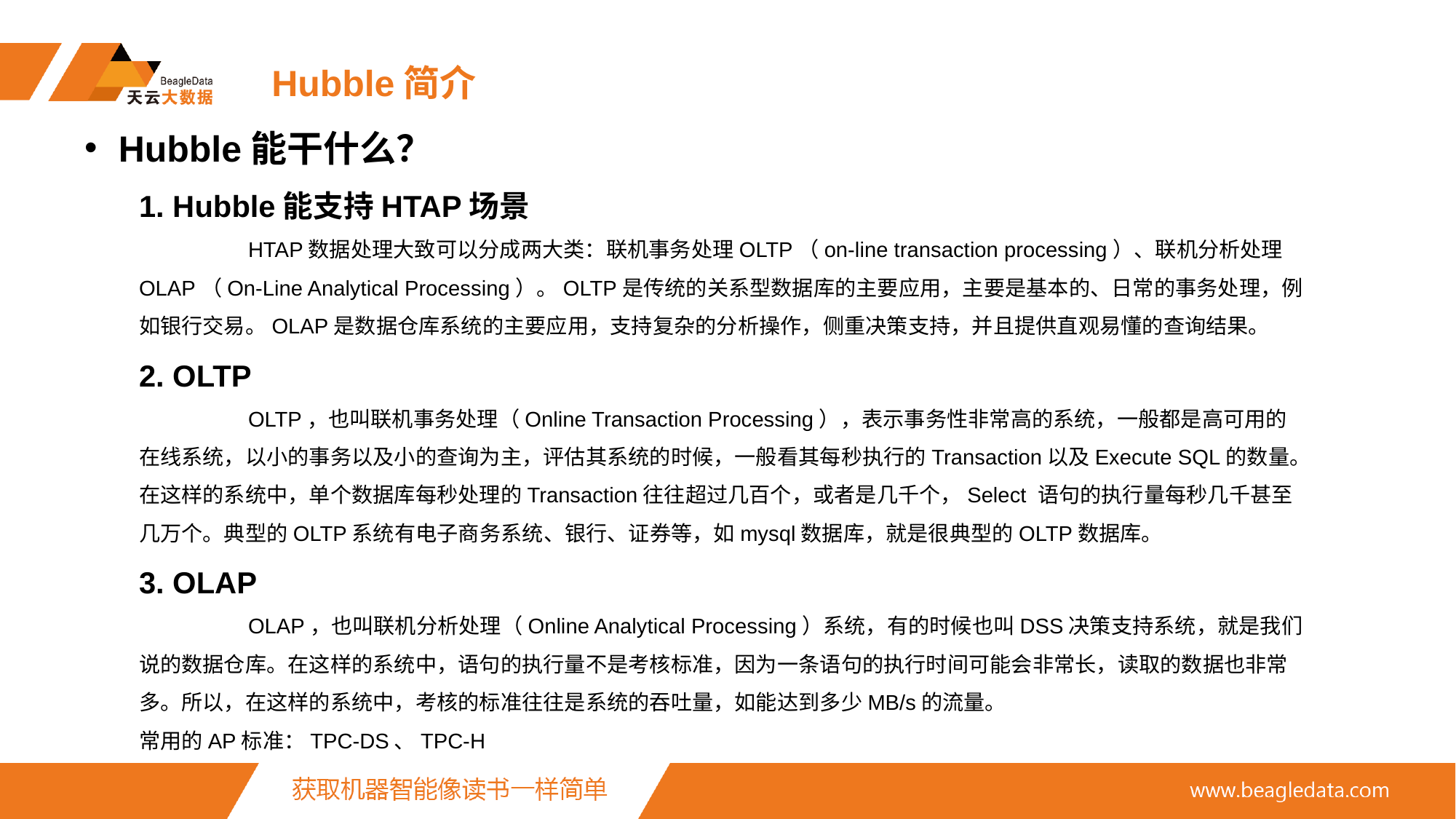

# Hubble简介
Hubble能干什么？
1. Hubble能支持HTAP场景
	HTAP数据处理大致可以分成两大类：联机事务处理OLTP（on-line transaction processing）、联机分析处理OLAP（On-Line Analytical Processing）。OLTP是传统的关系型数据库的主要应用，主要是基本的、日常的事务处理，例如银行交易。OLAP是数据仓库系统的主要应用，支持复杂的分析操作，侧重决策支持，并且提供直观易懂的查询结果。
2. OLTP
	OLTP，也叫联机事务处理（Online Transaction Processing），表示事务性非常高的系统，一般都是高可用的在线系统，以小的事务以及小的查询为主，评估其系统的时候，一般看其每秒执行的Transaction以及Execute SQL的数量。在这样的系统中，单个数据库每秒处理的Transaction往往超过几百个，或者是几千个，Select 语句的执行量每秒几千甚至几万个。典型的OLTP系统有电子商务系统、银行、证券等，如mysql数据库，就是很典型的OLTP数据库。
3. OLAP
	OLAP，也叫联机分析处理（Online Analytical Processing）系统，有的时候也叫DSS决策支持系统，就是我们说的数据仓库。在这样的系统中，语句的执行量不是考核标准，因为一条语句的执行时间可能会非常长，读取的数据也非常多。所以，在这样的系统中，考核的标准往往是系统的吞吐量，如能达到多少MB/s的流量。
常用的AP标准：TPC-DS、TPC-H